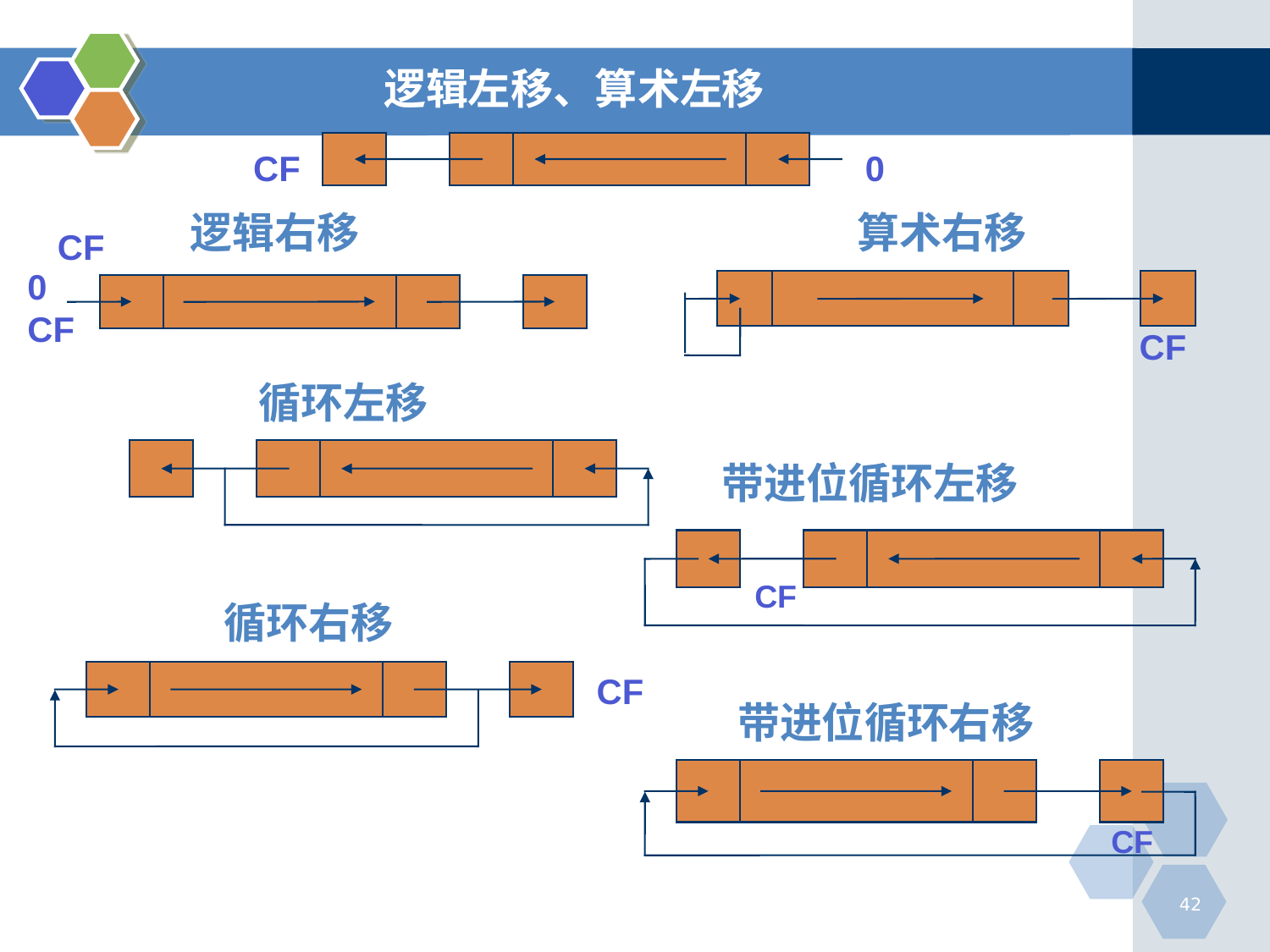

逻辑左移、算术左移
  CF                                                          0

逻辑右移

0                                                          CF

算术右移

CF

循环左移
CF

带进位循环左移

  CF
循环右移

CF

带进位循环右移

CF

42